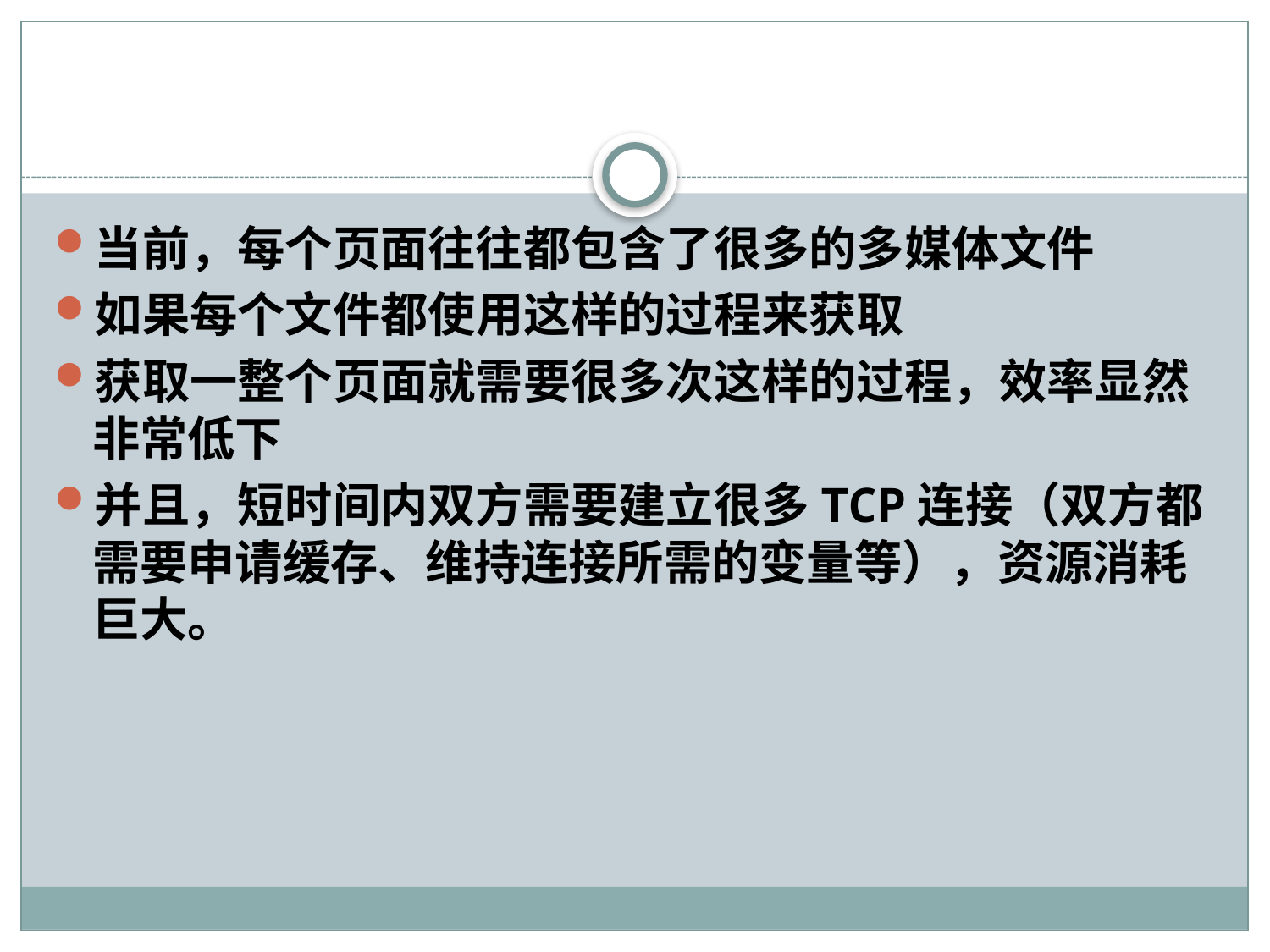

#
当前，每个页面往往都包含了很多的多媒体文件
如果每个文件都使用这样的过程来获取
获取一整个页面就需要很多次这样的过程，效率显然非常低下
并且，短时间内双方需要建立很多TCP连接（双方都需要申请缓存、维持连接所需的变量等），资源消耗巨大。